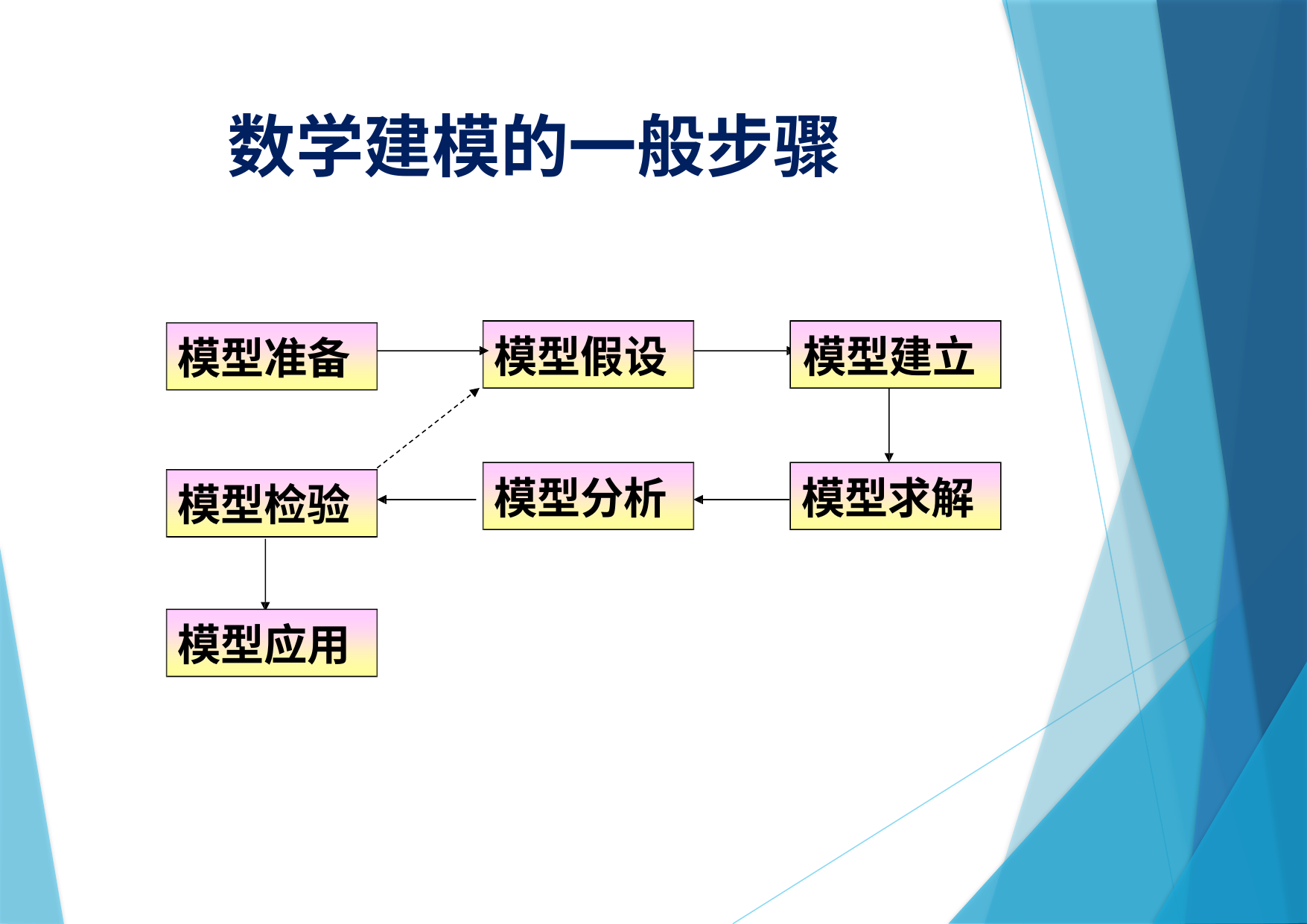

# 数学建模的一般步骤

模型假设	模型建立
模型准备

模型分析
模型求解
模型检验

模型应用